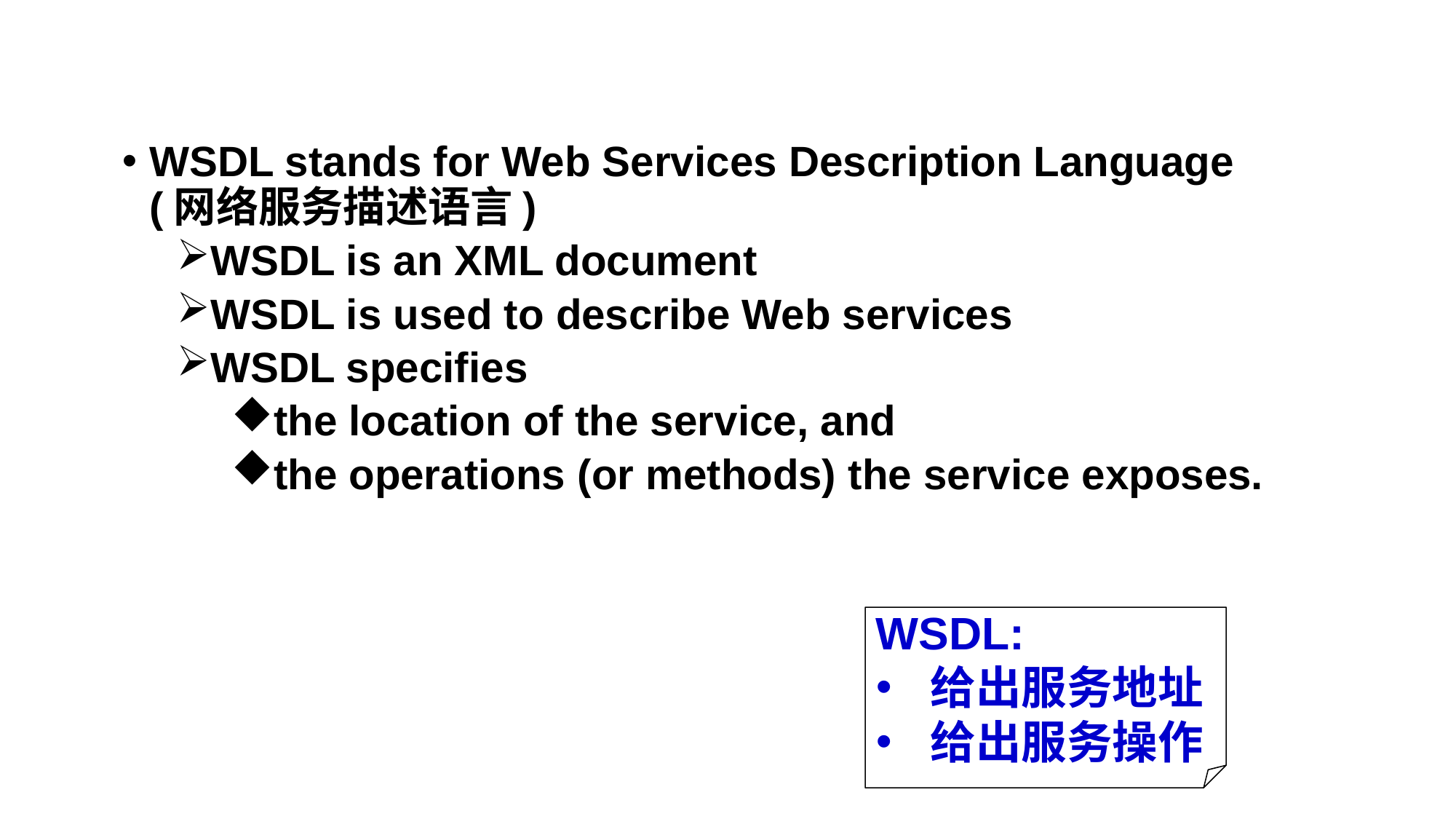

# 3. Web Services
WSDL stands for Web Services Description Language (网络服务描述语言)
WSDL is an XML document
WSDL is used to describe Web services
WSDL specifies
the location of the service, and
the operations (or methods) the service exposes.
WSDL:
给出服务地址
给出服务操作